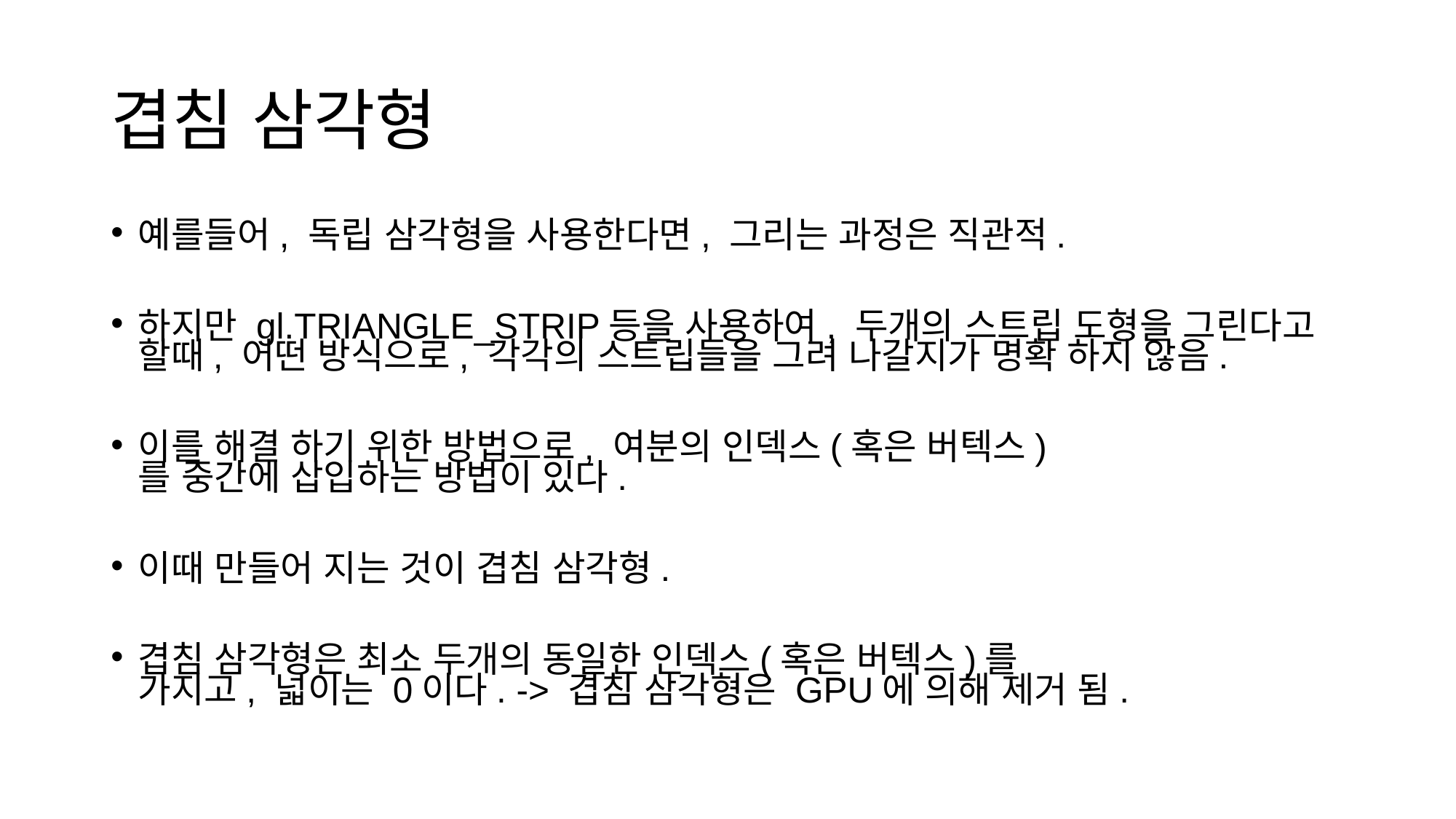

# 겹침 삼각형
예를들어, 독립 삼각형을 사용한다면, 그리는 과정은 직관적.

하지만 gl.TRIANGLE_STRIP등을 사용하여, 두개의 스트립 도형을 그린다고 할때, 어떤 방식으로, 각각의 스트립들을 그려 나갈지가 명확 하지 않음.

이를 해결 하기 위한 방법으로, 여분의 인덱스(혹은 버텍스)
를 중간에 삽입하는 방법이 있다.

이때 만들어 지는 것이 겹침 삼각형.

겹침 삼각형은 최소 두개의 동일한 인덱스(혹은 버텍스)를
가지고, 넓이는 0이다. -> 겹침 삼각형은 GPU에 의해 제거 됨.